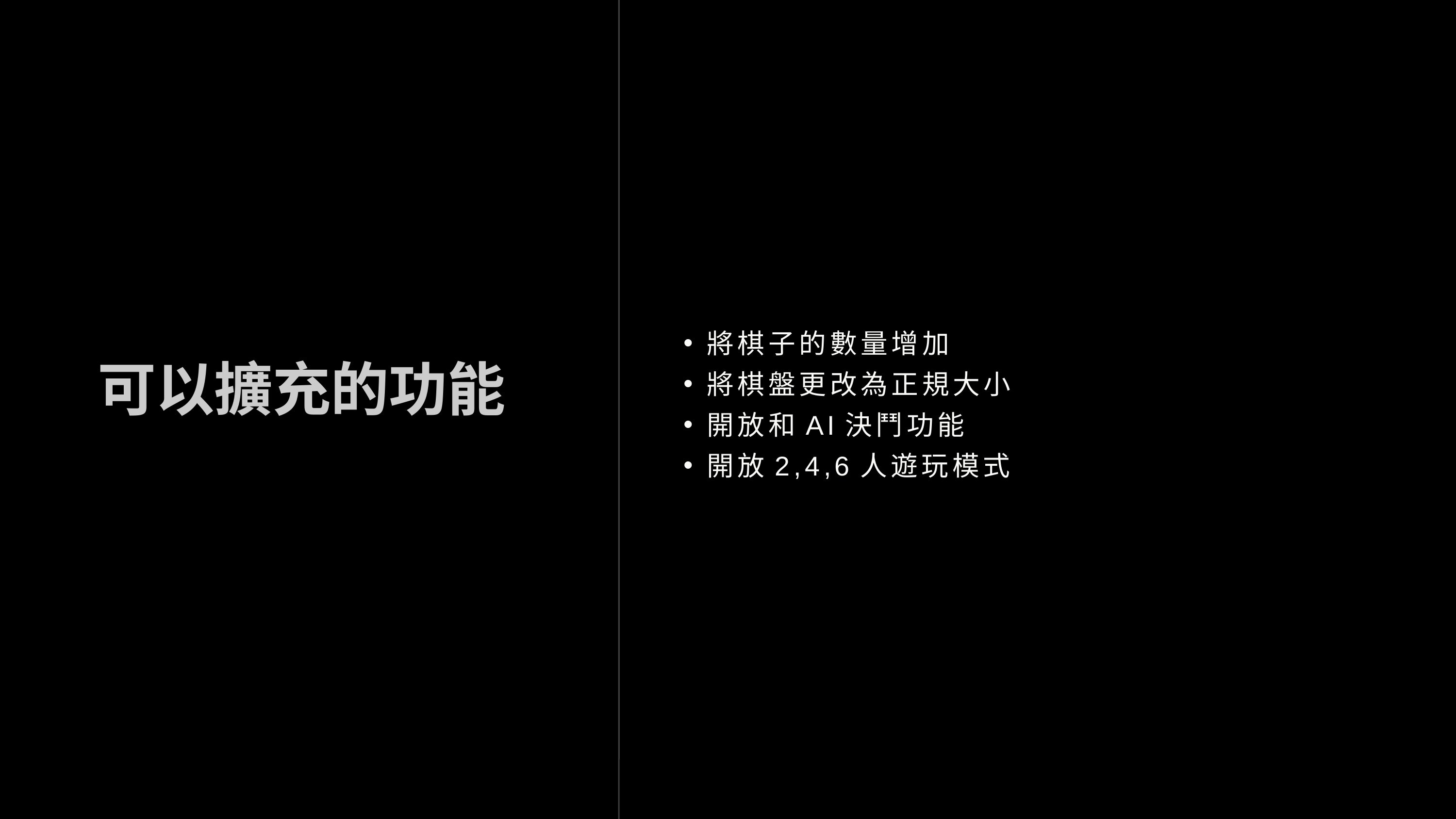

將棋子的數量增加
將棋盤更改為正規大小
開放和AI決鬥功能
開放2,4,6人遊玩模式

可以擴充的功能